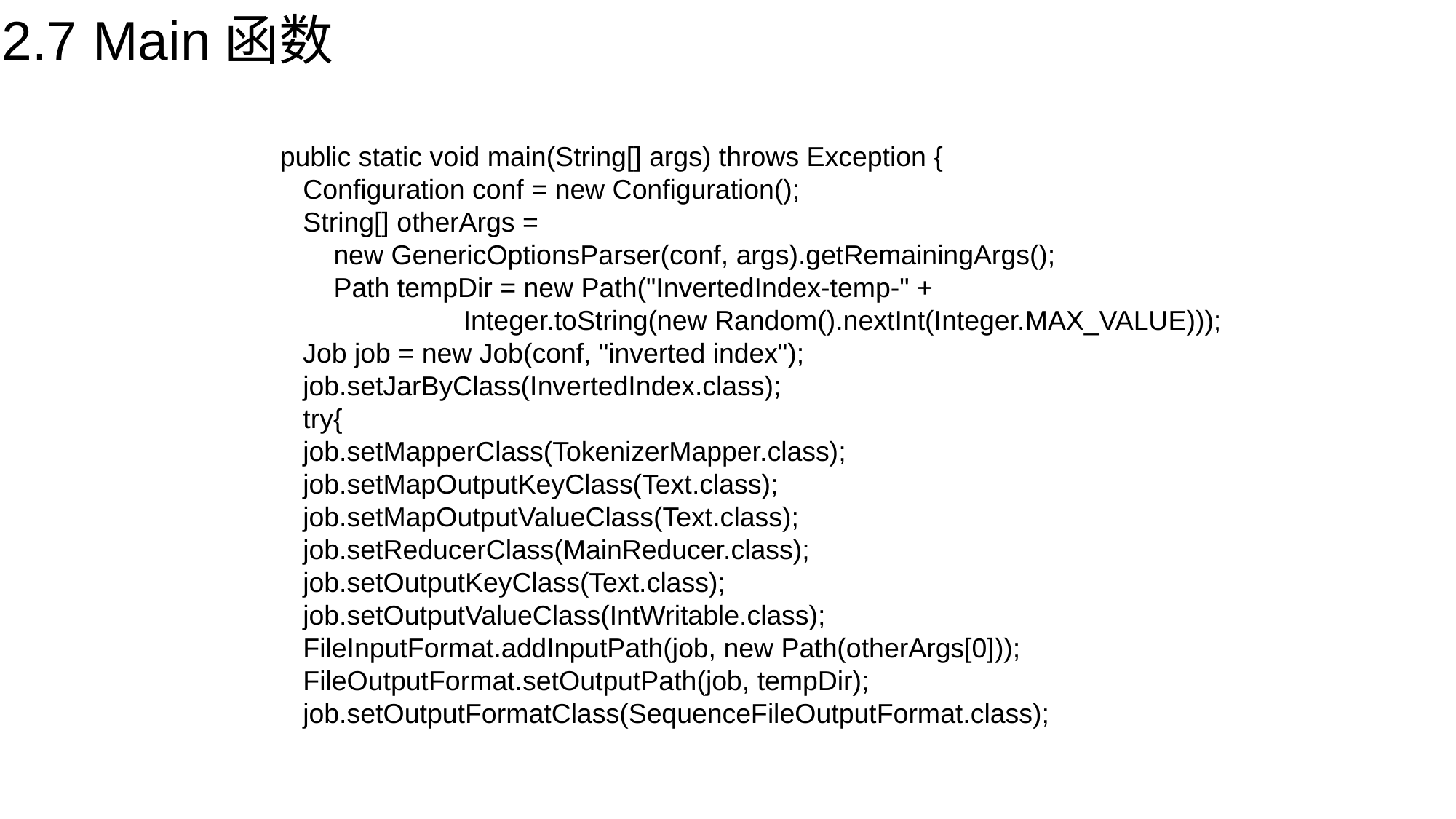

2.7 Main函数
 public static void main(String[] args) throws Exception {
    Configuration conf = new Configuration();
    String[] otherArgs =
        new GenericOptionsParser(conf, args).getRemainingArgs();
        Path tempDir = new Path("InvertedIndex-temp-" +
                         Integer.toString(new Random().nextInt(Integer.MAX_VALUE)));
    Job job = new Job(conf, "inverted index");
    job.setJarByClass(InvertedIndex.class);
    try{
    job.setMapperClass(TokenizerMapper.class);
    job.setMapOutputKeyClass(Text.class);
    job.setMapOutputValueClass(Text.class);
    job.setReducerClass(MainReducer.class);
    job.setOutputKeyClass(Text.class);
    job.setOutputValueClass(IntWritable.class);
    FileInputFormat.addInputPath(job, new Path(otherArgs[0]));
    FileOutputFormat.setOutputPath(job, tempDir);
    job.setOutputFormatClass(SequenceFileOutputFormat.class);